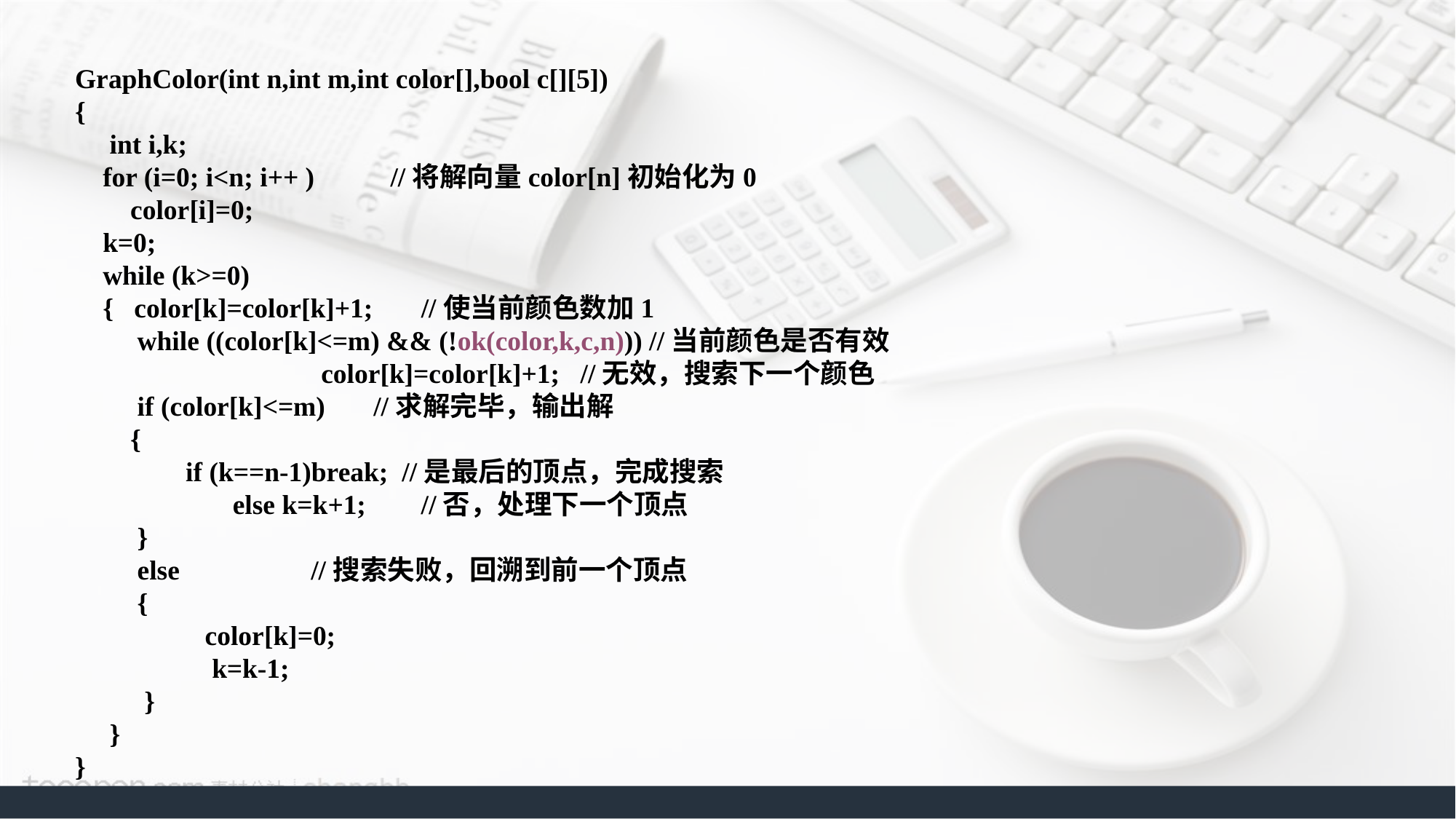

GraphColor(int n,int m,int color[],bool c[][5])
{
     int i,k;
    for (i=0; i<n; i++ )           //将解向量color[n]初始化为0
        color[i]=0;
    k=0;
    while (k>=0)
    {   color[k]=color[k]+1;       //使当前颜色数加1
         while ((color[k]<=m) && (!ok(color,k,c,n))) //当前颜色是否有效
		    color[k]=color[k]+1;   //无效，搜索下一个颜色
         if (color[k]<=m)       //求解完毕，输出解
        {
                if (k==n-1)break;  //是最后的顶点，完成搜索
	       else k=k+1;        //否，处理下一个顶点
         }
         else                   //搜索失败，回溯到前一个顶点
         {
	   color[k]=0;
	    k=k-1;
          }
     }
}